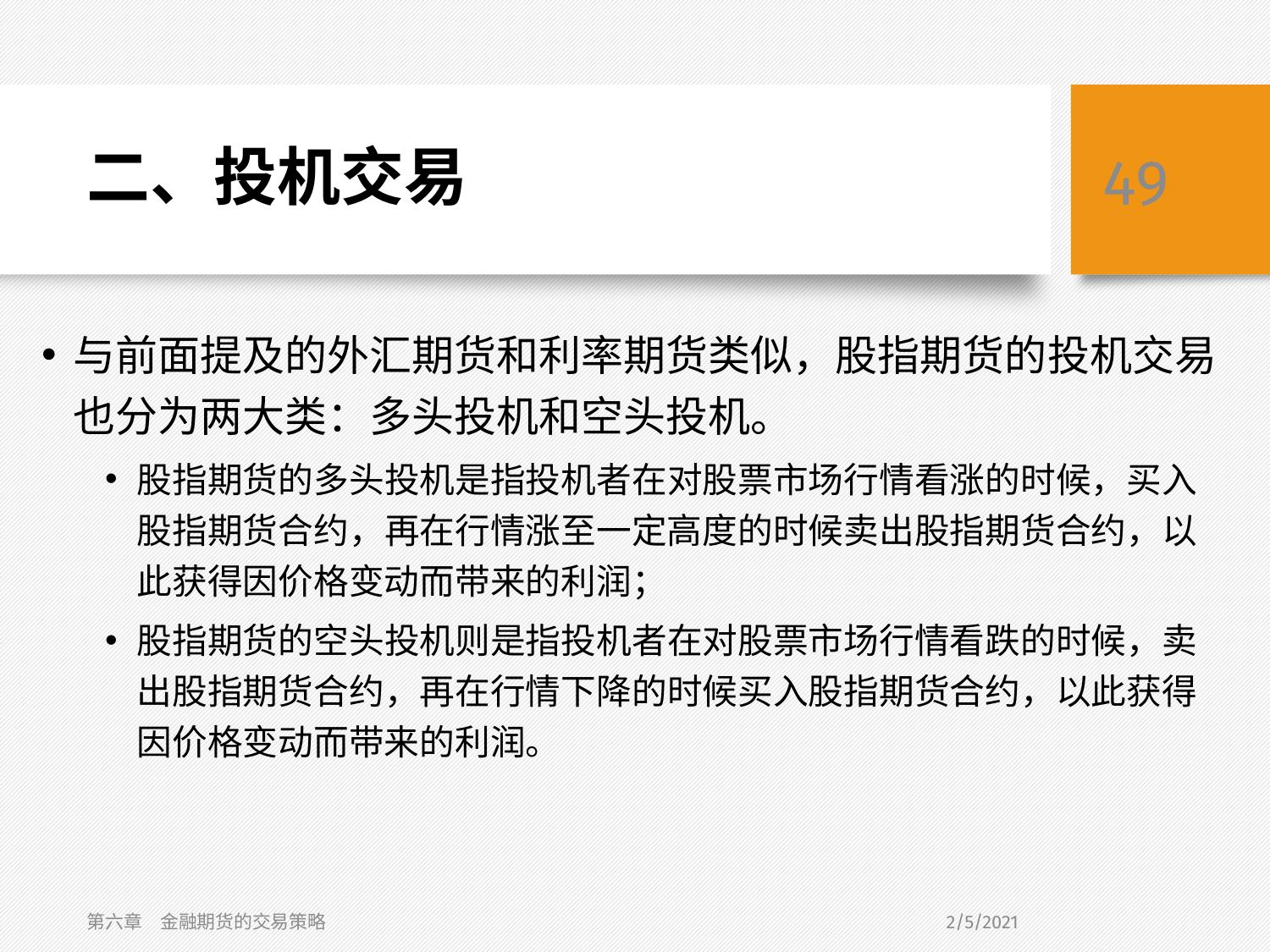

# 二、投机交易
49
与前面提及的外汇期货和利率期货类似，股指期货的投机交易也分为两大类：多头投机和空头投机。
股指期货的多头投机是指投机者在对股票市场行情看涨的时候，买入股指期货合约，再在行情涨至一定高度的时候卖出股指期货合约，以此获得因价格变动而带来的利润；
股指期货的空头投机则是指投机者在对股票市场行情看跌的时候，卖出股指期货合约，再在行情下降的时候买入股指期货合约，以此获得因价格变动而带来的利润。

2/5/2021
第六章　金融期货的交易策略